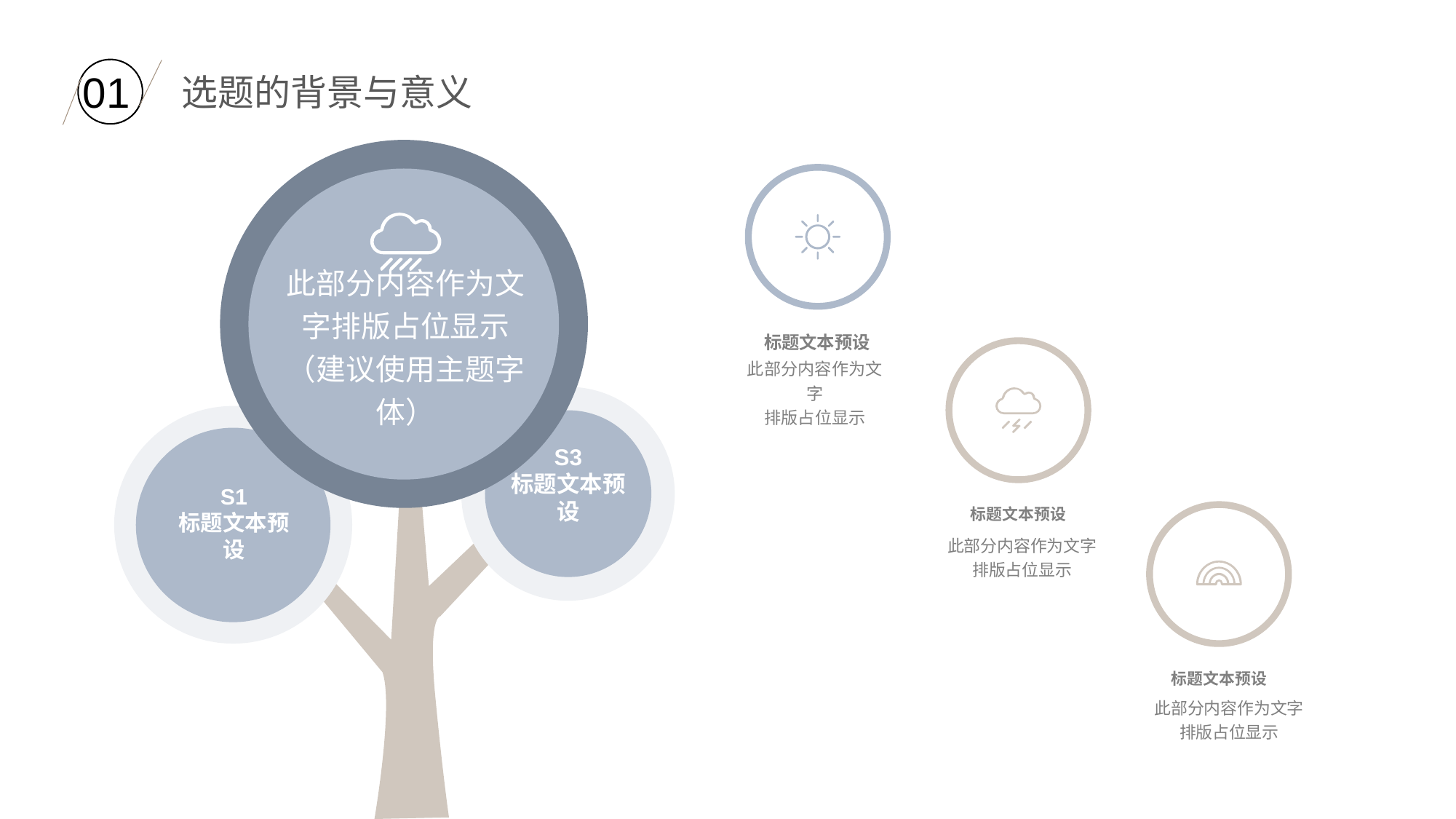

01
选题的背景与意义

此部分内容作为文字排版占位显示（建议使用主题字体）

标题文本预设
此部分内容作为文字
排版占位显示

标题文本预设
此部分内容作为文字
排版占位显示

S3
标题文本预设

S1
标题文本预设

标题文本预设
此部分内容作为文字
排版占位显示